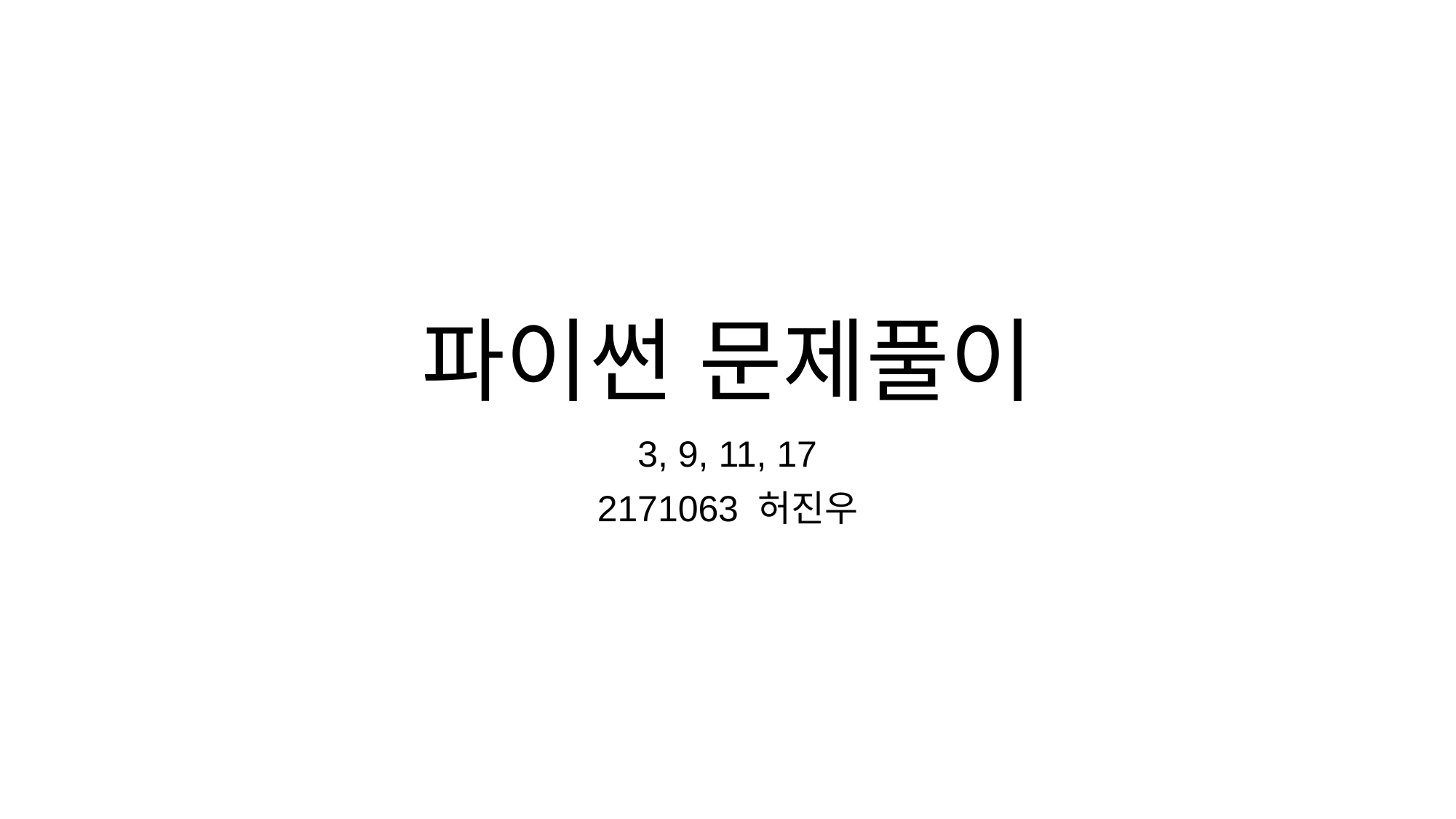

# 파이썬 문제풀이
3, 9, 11, 17
2171063 허진우